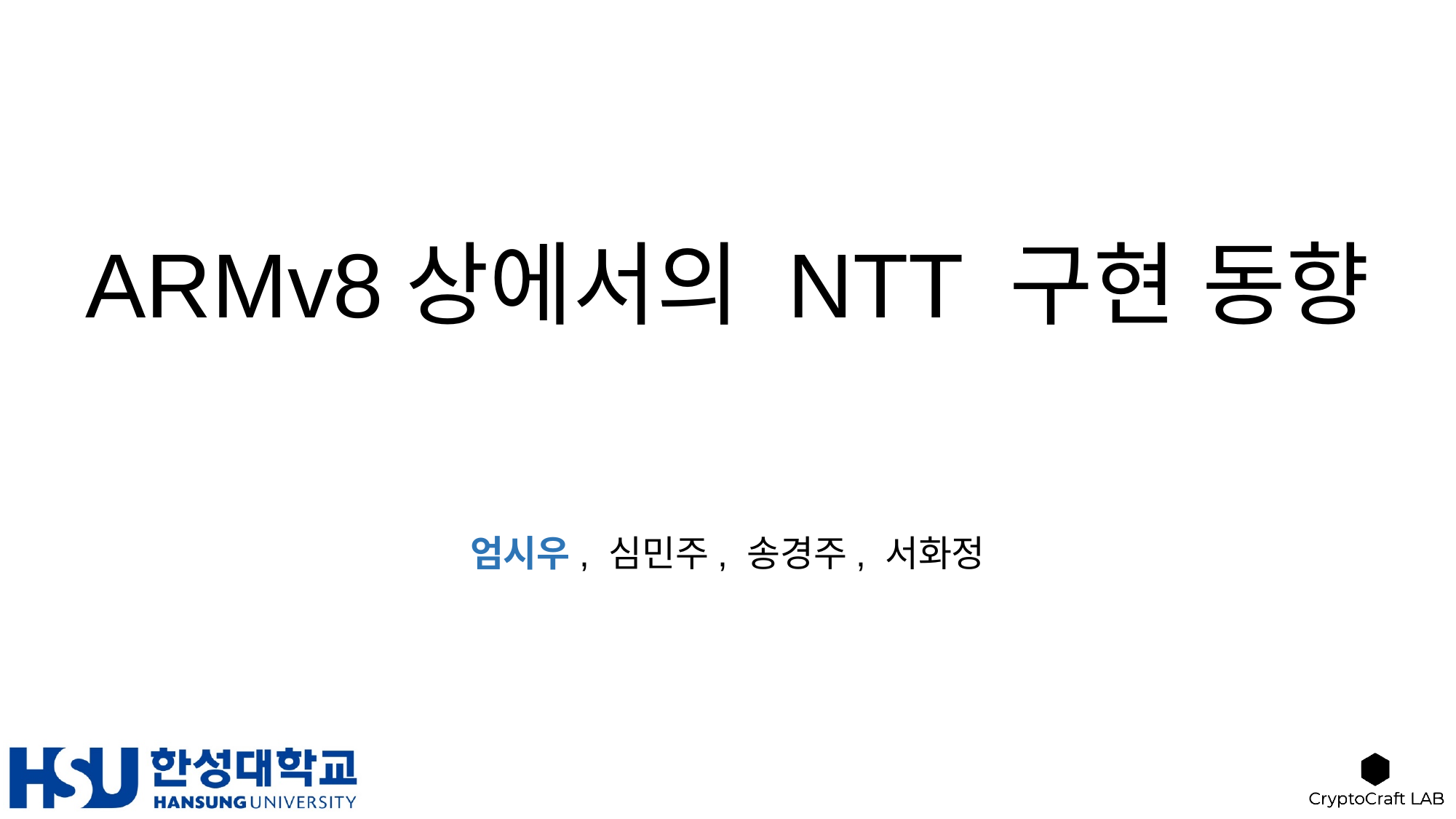

# ARMv8상에서의 NTT 구현 동향
엄시우, 심민주, 송경주, 서화정